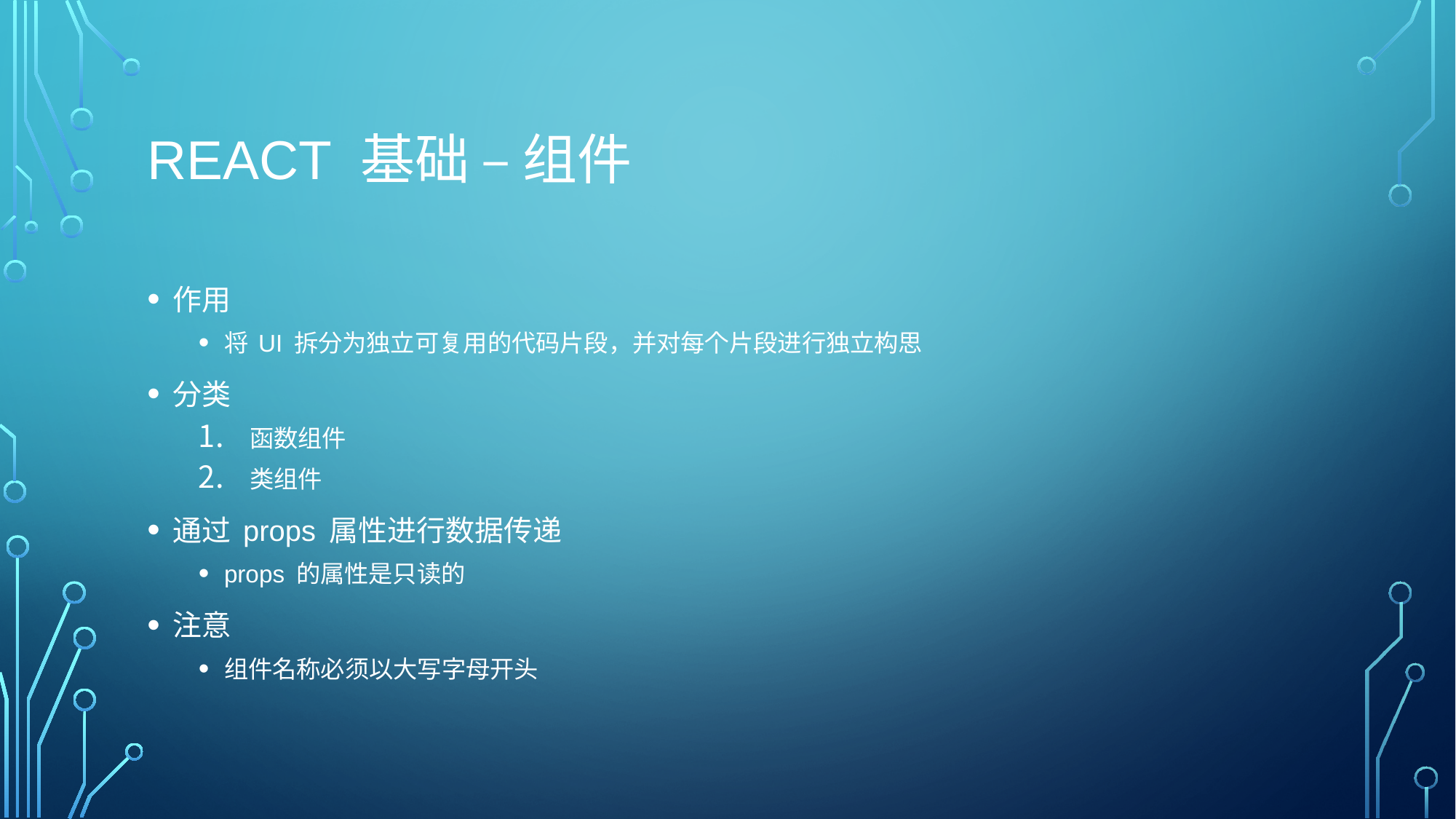

# React 基础 – 组件
作用
将 UI 拆分为独立可复用的代码片段，并对每个片段进行独立构思
分类
函数组件
类组件
通过 props 属性进行数据传递
props 的属性是只读的
注意
组件名称必须以大写字母开头